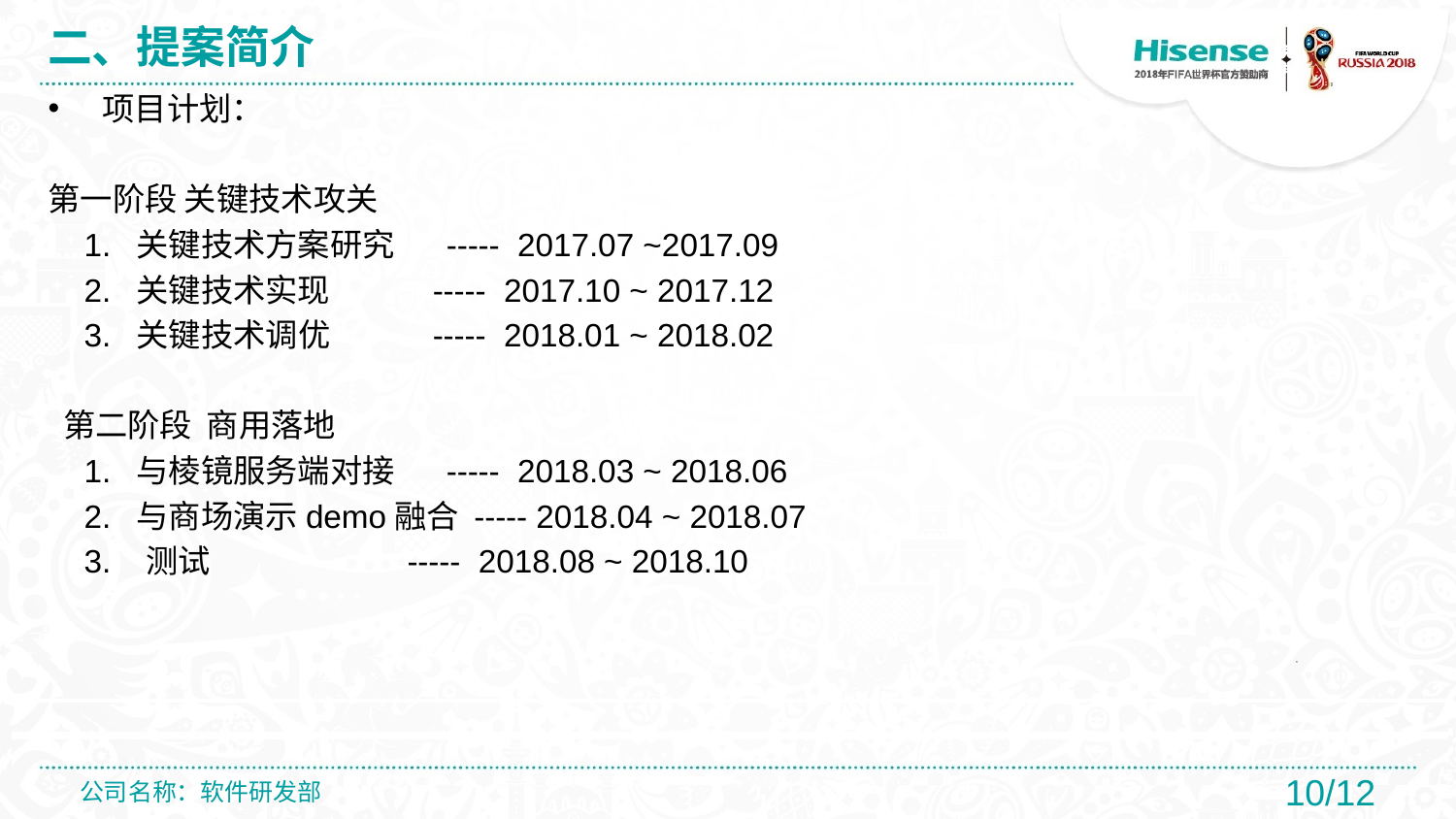

# 二、提案简介
项目计划：

第一阶段 关键技术攻关
    1.  关键技术方案研究      -----  2017.07 ~2017.09
    2.  关键技术实现             -----  2017.10 ~ 2017.12
    3.  关键技术调优             -----  2018.01 ~ 2018.02

 第二阶段  商用落地
    1.  与棱镜服务端对接      -----  2018.03 ~ 2018.06
    2.  与商场演示demo融合 ----- 2018.04 ~ 2018.07
    3.   测试                          -----  2018.08 ~ 2018.10

公司名称：软件研发部
10/12